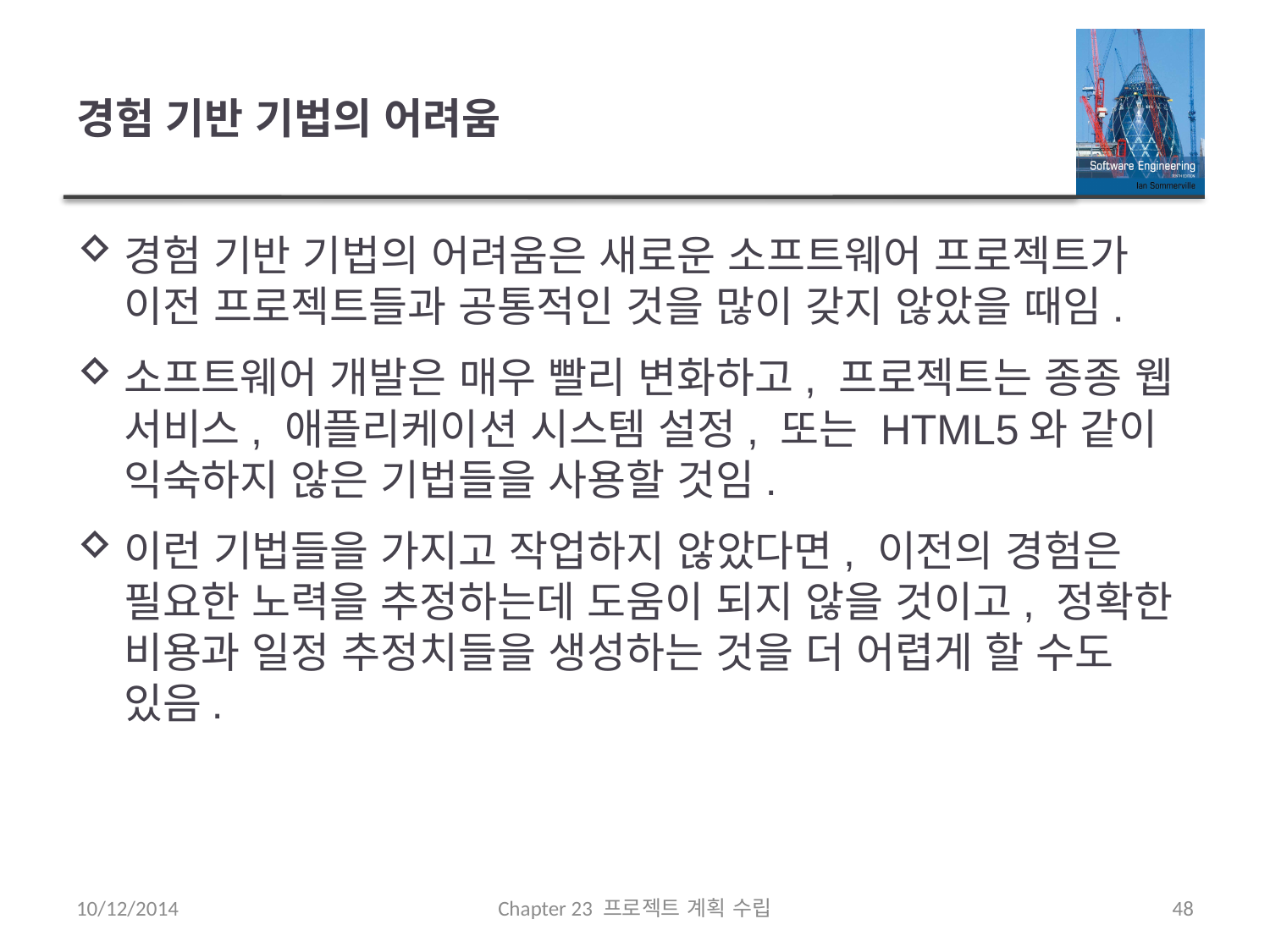

# 경험 기반 기법의 어려움
경험 기반 기법의 어려움은 새로운 소프트웨어 프로젝트가 이전 프로젝트들과 공통적인 것을 많이 갖지 않았을 때임.
소프트웨어 개발은 매우 빨리 변화하고, 프로젝트는 종종 웹 서비스, 애플리케이션 시스템 설정, 또는 HTML5와 같이 익숙하지 않은 기법들을 사용할 것임.
이런 기법들을 가지고 작업하지 않았다면, 이전의 경험은 필요한 노력을 추정하는데 도움이 되지 않을 것이고, 정확한 비용과 일정 추정치들을 생성하는 것을 더 어렵게 할 수도 있음.

10/12/2014
Chapter 23 프로젝트 계획 수립
48